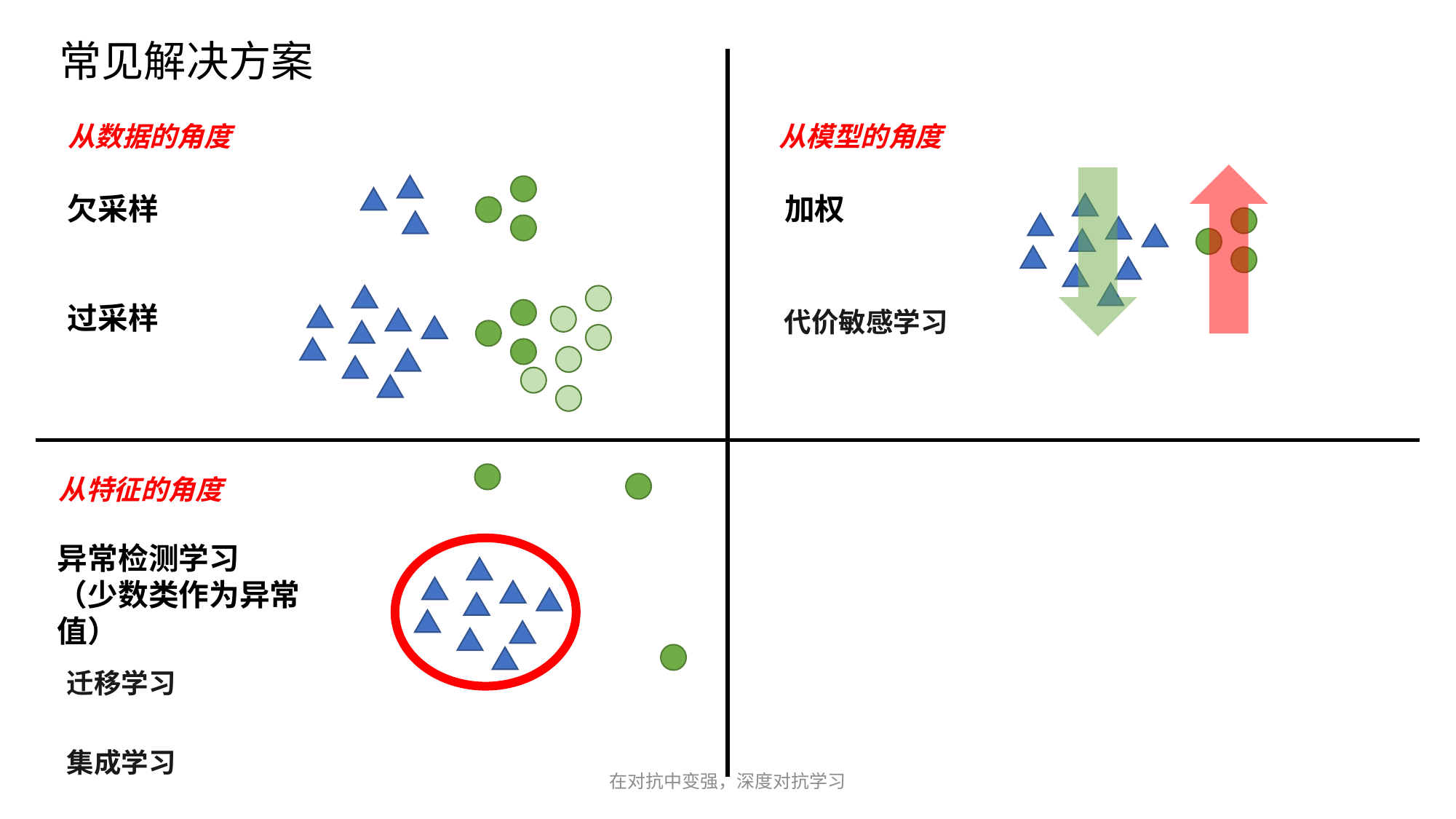

常见解决方案
|  |  |
| --- | --- |
|  |  |
从数据的角度
从模型的角度

欠采样
加权

过采样
代价敏感学习

从特征的角度

异常检测学习
（少数类作为异常值）

迁移学习
集成学习
在对抗中变强，深度对抗学习